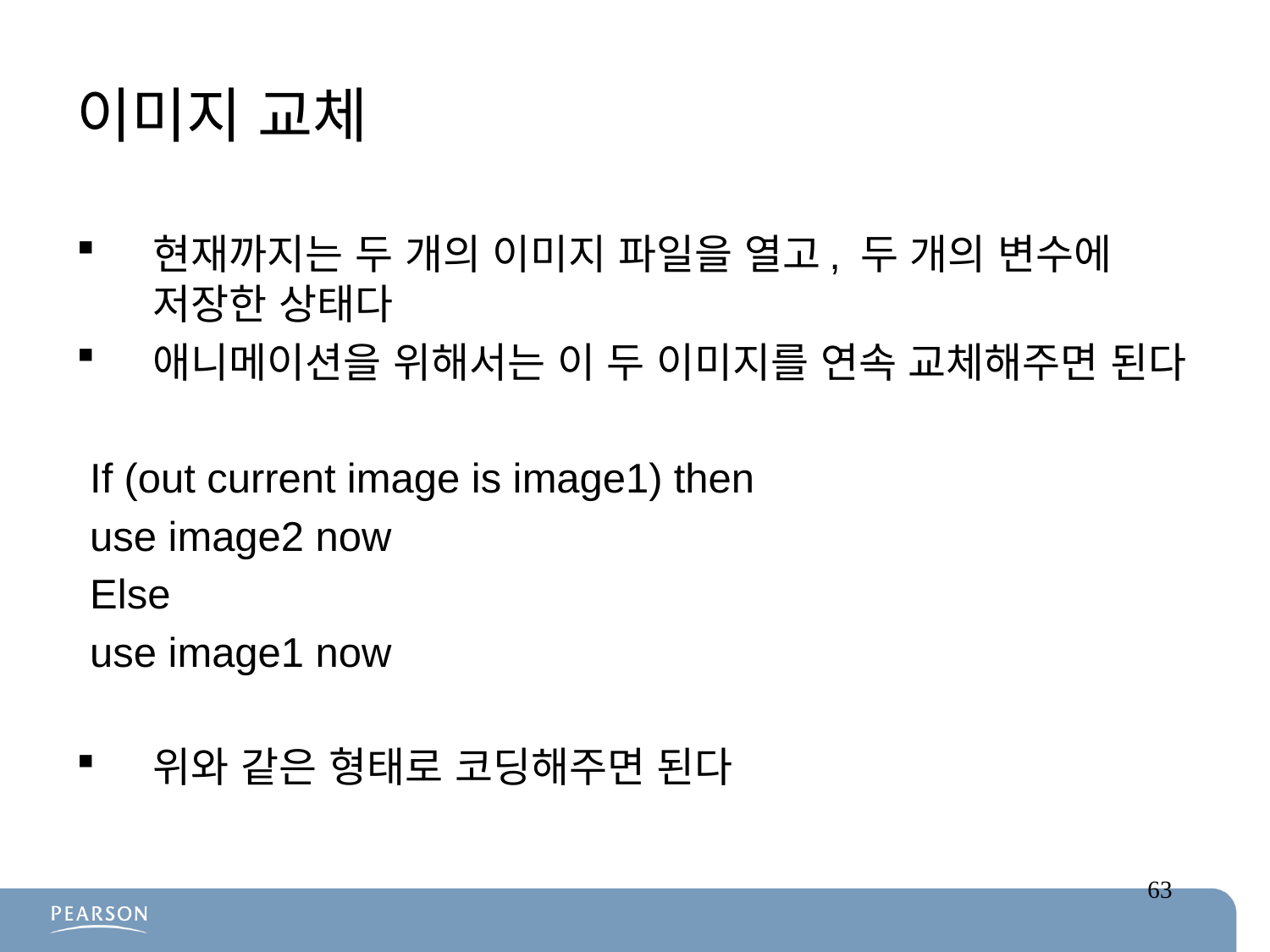

# 이미지 교체
현재까지는 두 개의 이미지 파일을 열고, 두 개의 변수에 저장한 상태다
애니메이션을 위해서는 이 두 이미지를 연속 교체해주면 된다

If (out current image is image1) then
	use image2 now
Else
	use image1 now

위와 같은 형태로 코딩해주면 된다
63